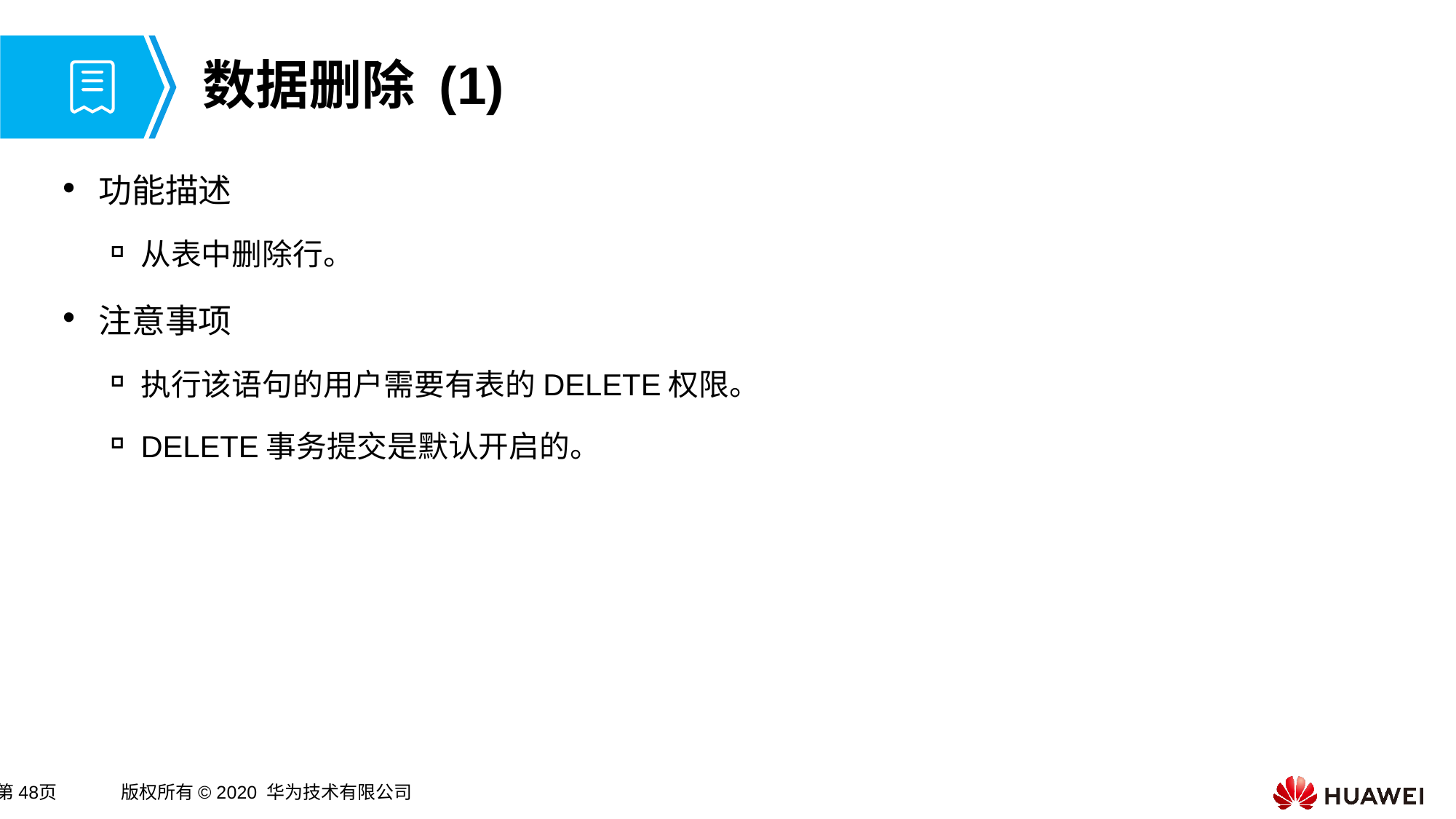

# 数据删除 (1)
功能描述
从表中删除行。
注意事项
执行该语句的用户需要有表的DELETE权限。
DELETE事务提交是默认开启的。